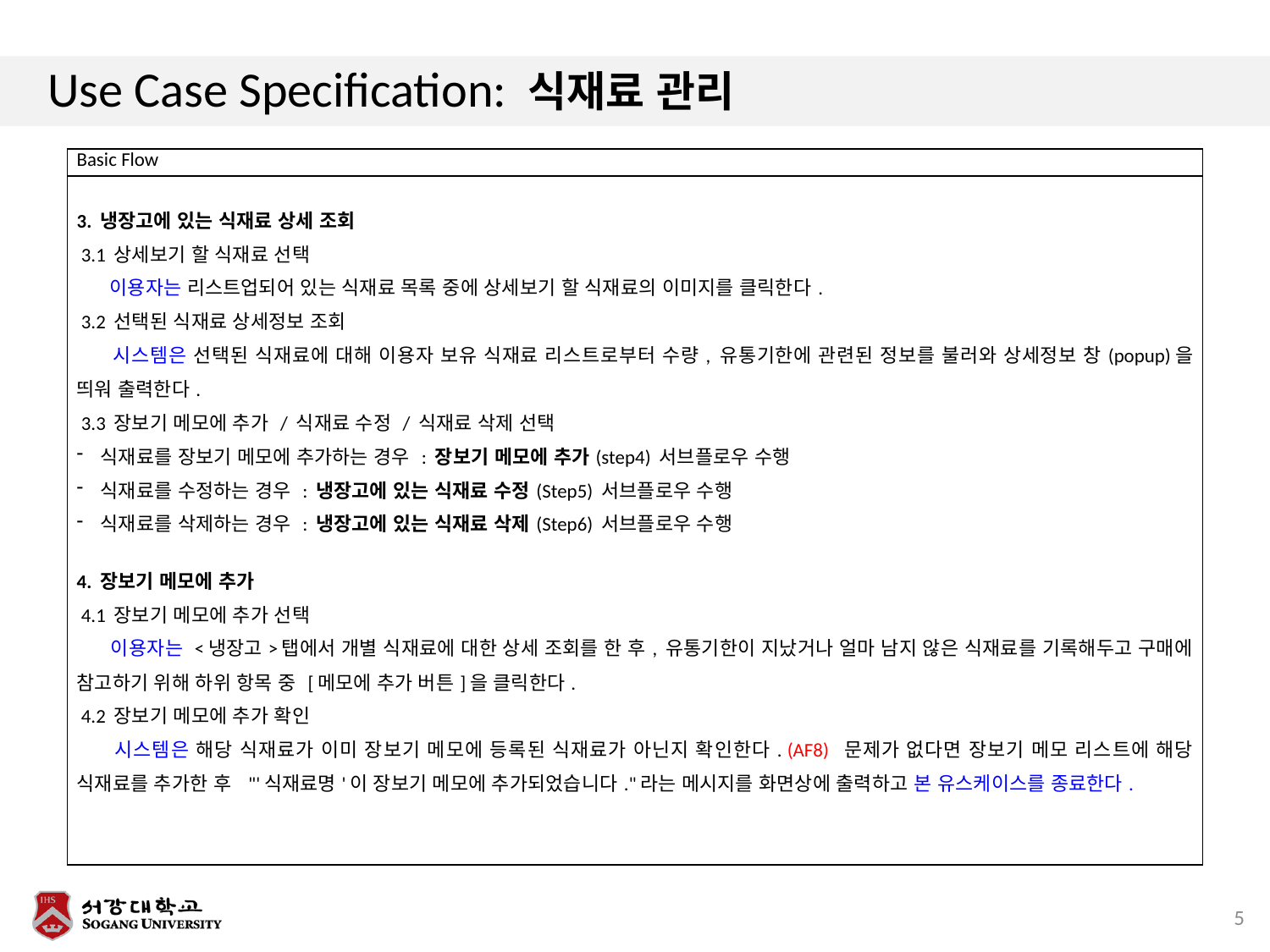

# Use Case Specification: 식재료 관리
| Basic Flowc Flow |
| --- |
| 3. 냉장고에 있는 식재료 상세 조회 3.1 상세보기 할 식재료 선택 이용자는 리스트업되어 있는 식재료 목록 중에 상세보기 할 식재료의 이미지를 클릭한다. 3.2 선택된 식재료 상세정보 조회 시스템은 선택된 식재료에 대해 이용자 보유 식재료 리스트로부터 수량, 유통기한에 관련된 정보를 불러와 상세정보 창(popup)을 띄워 출력한다. 3.3 장보기 메모에 추가 / 식재료 수정 / 식재료 삭제 선택 식재료를 장보기 메모에 추가하는 경우 : 장보기 메모에 추가(step4) 서브플로우 수행 식재료를 수정하는 경우 : 냉장고에 있는 식재료 수정(Step5) 서브플로우 수행 식재료를 삭제하는 경우 : 냉장고에 있는 식재료 삭제(Step6) 서브플로우 수행 4. 장보기 메모에 추가 4.1 장보기 메모에 추가 선택 이용자는 <냉장고>탭에서 개별 식재료에 대한 상세 조회를 한 후, 유통기한이 지났거나 얼마 남지 않은 식재료를 기록해두고 구매에 참고하기 위해 하위 항목 중 [메모에 추가 버튼]을 클릭한다. 4.2 장보기 메모에 추가 확인 시스템은 해당 식재료가 이미 장보기 메모에 등록된 식재료가 아닌지 확인한다. (AF8) 문제가 없다면 장보기 메모 리스트에 해당 식재료를 추가한 후 "'식재료명'이 장보기 메모에 추가되었습니다."라는 메시지를 화면상에 출력하고 본 유스케이스를 종료한다. |
5